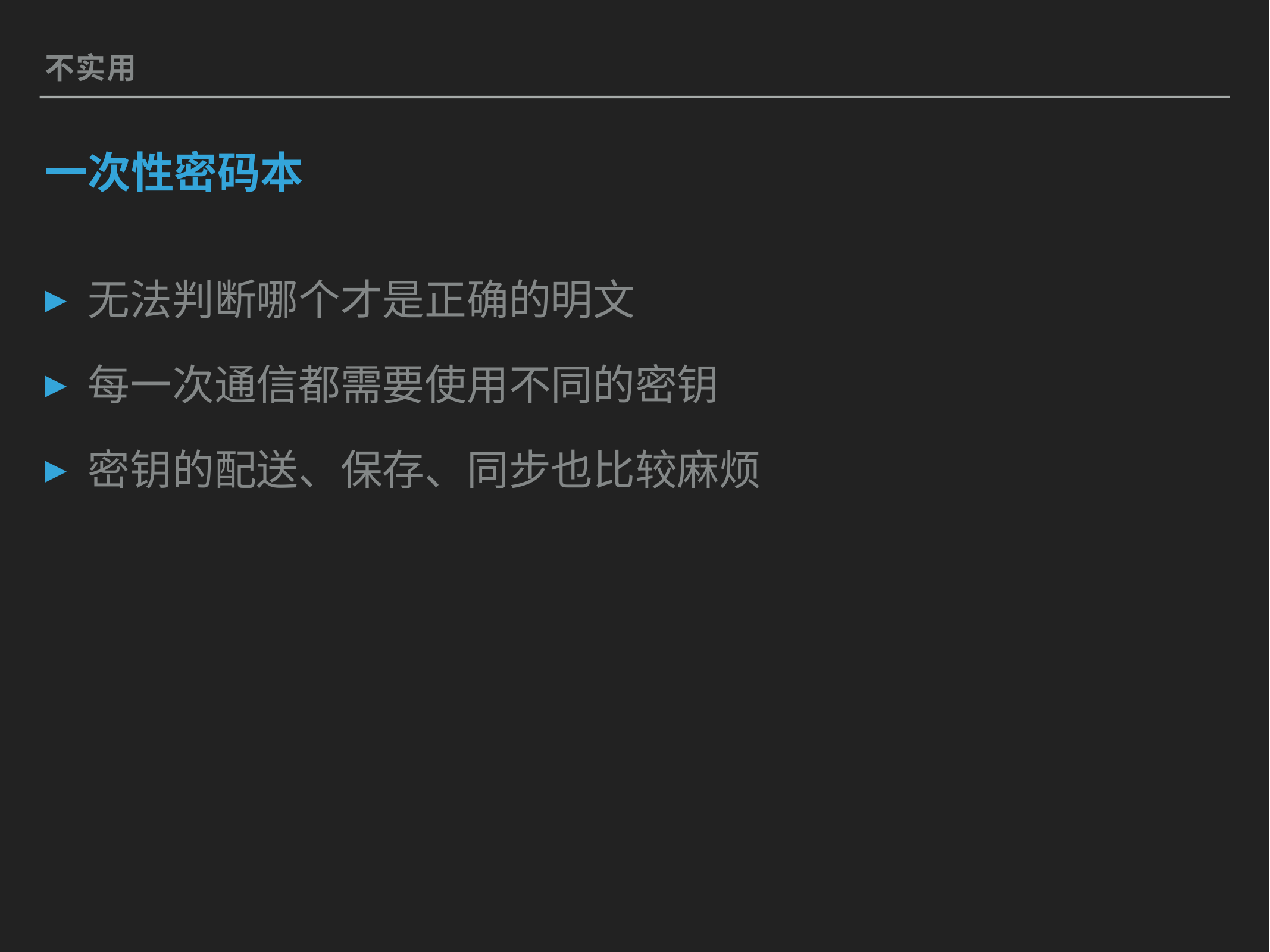

不实用
# 一次性密码本
无法判断哪个才是正确的明文
每一次通信都需要使用不同的密钥
密钥的配送、保存、同步也比较麻烦